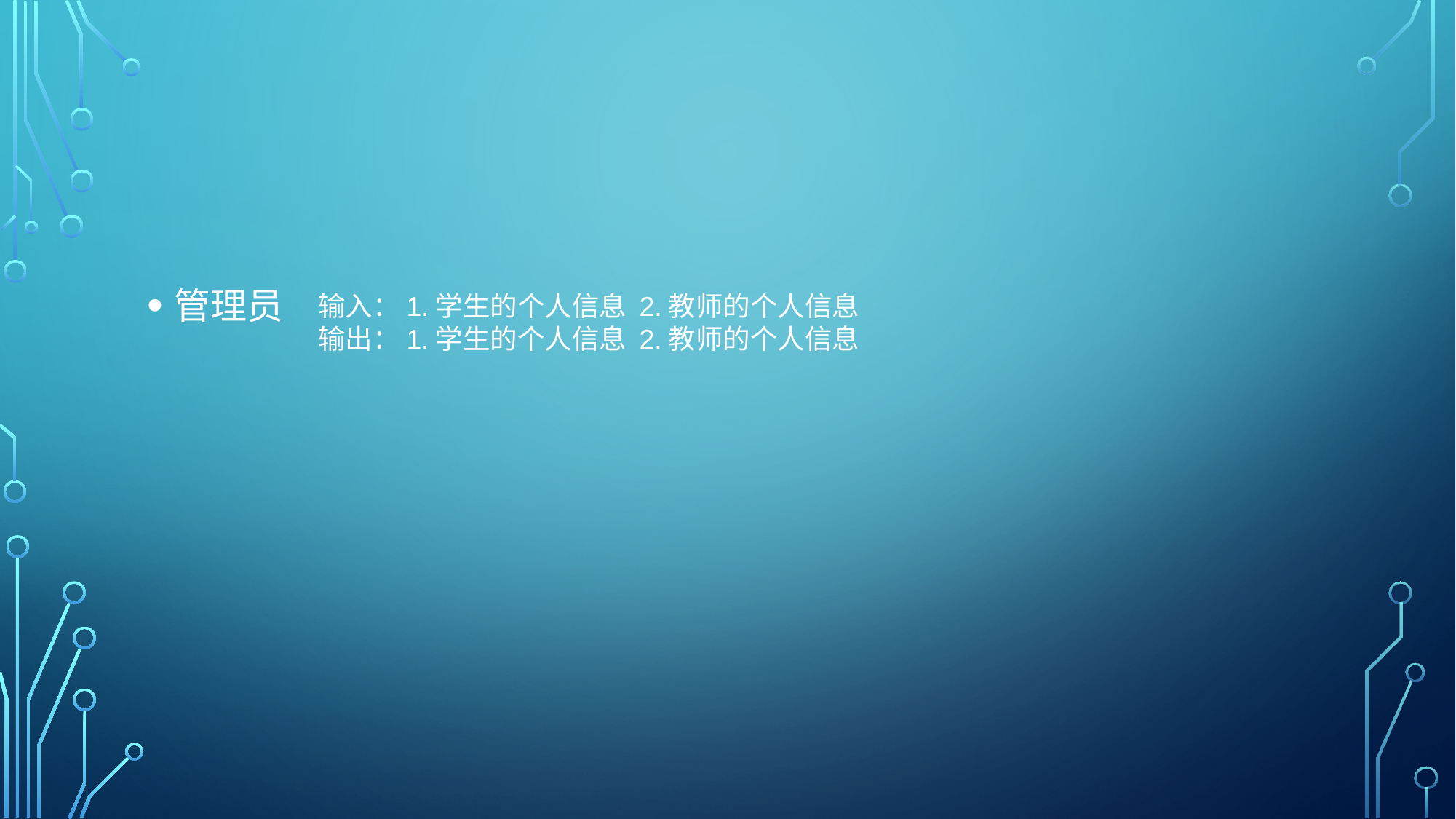

#
管理员
输入：1.学生的个人信息 2.教师的个人信息
输出：1.学生的个人信息 2.教师的个人信息